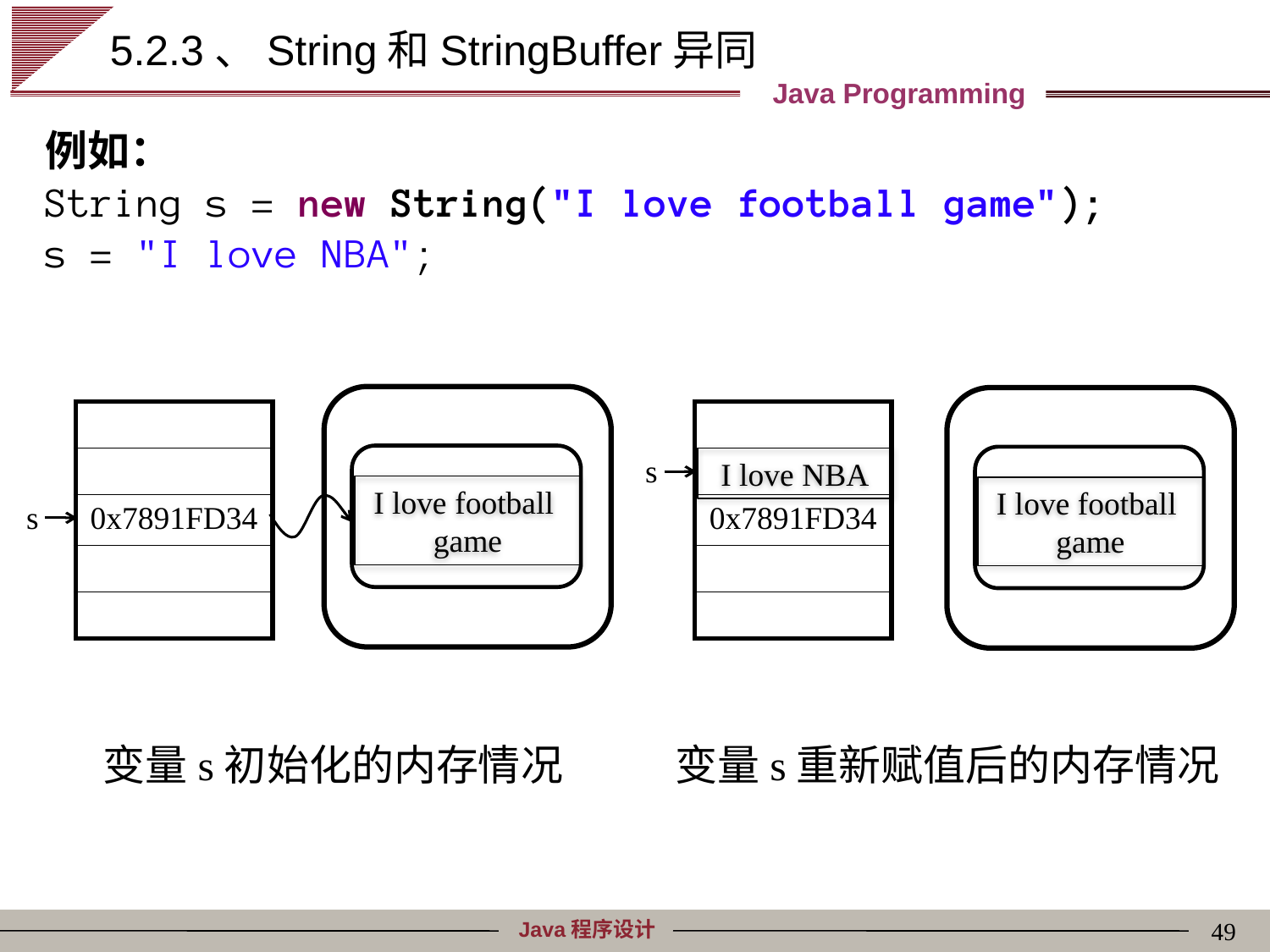

# 5.2.3、String和StringBuffer异同
例如：
String s = new String("I love football game");
s = "I love NBA";

|  |
| --- |
|  |
| 0x7891FD34 |
|  |
|  |
|  |
| --- |
|  |
| 0x7891FD34 |
|  |
|  |
s

I love NBA
I love football
game
I love football
game
s

变量s初始化的内存情况
变量s重新赋值后的内存情况